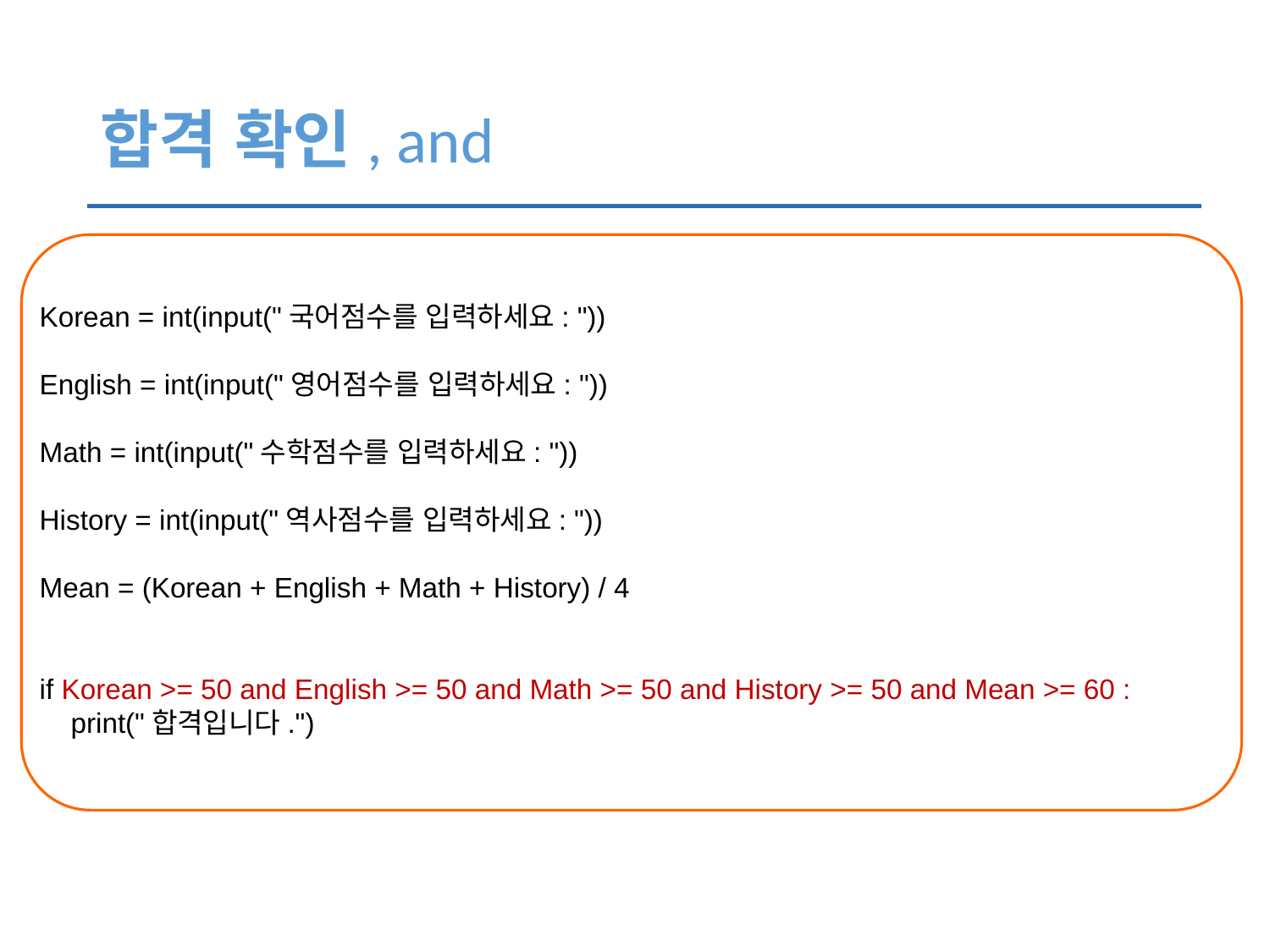

# 합격 확인, and

Korean = int(input("국어점수를 입력하세요: "))

English = int(input("영어점수를 입력하세요: "))

Math = int(input("수학점수를 입력하세요: "))

History = int(input("역사점수를 입력하세요: "))

Mean = (Korean + English + Math + History) / 4

if Korean >= 50 and English >= 50 and Math >= 50 and History >= 50 and Mean >= 60 :
    print("합격입니다.")